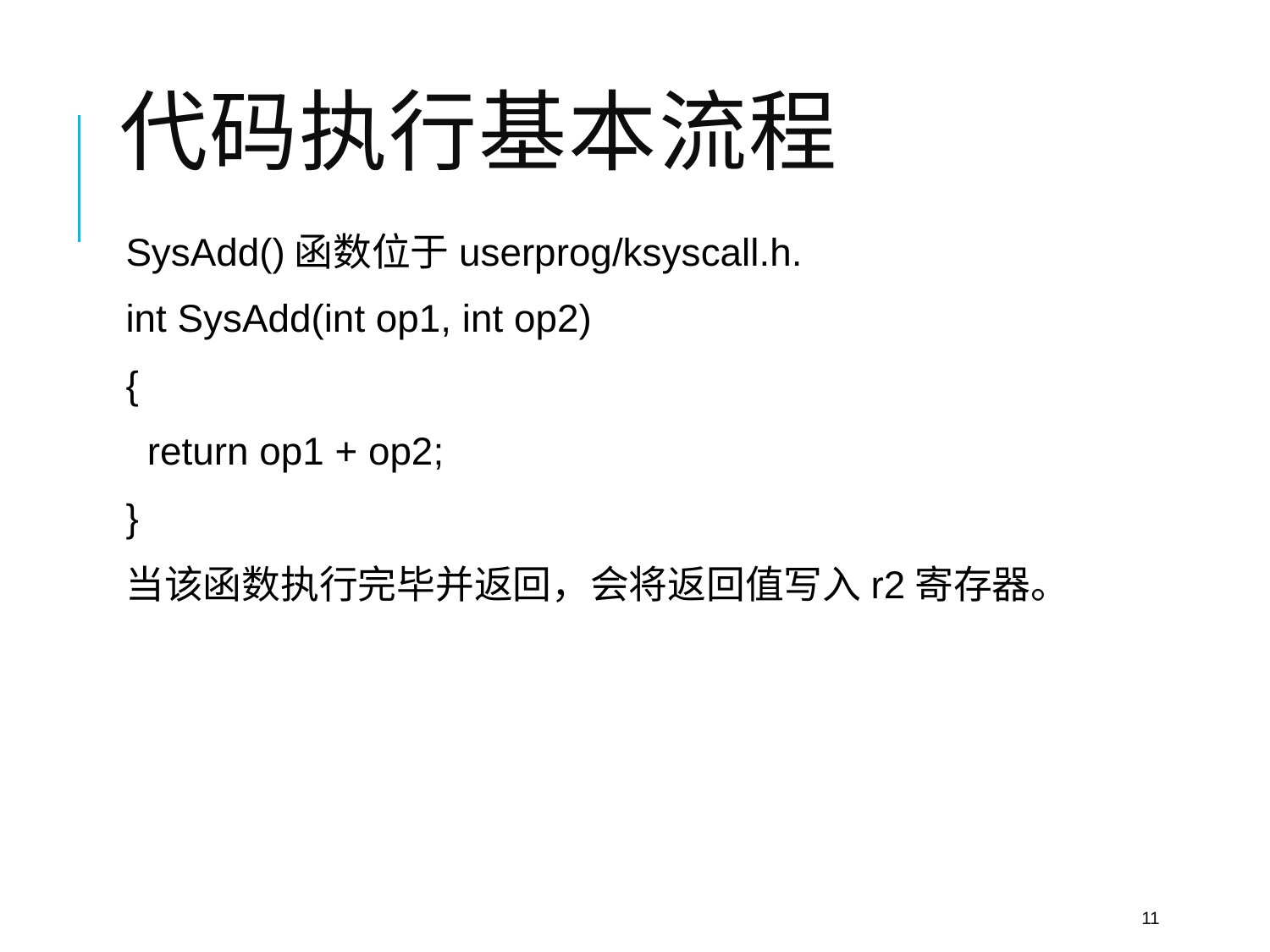

# 代码执行基本流程
SysAdd()函数位于userprog/ksyscall.h.
int SysAdd(int op1, int op2)
{
  return op1 + op2;
}
当该函数执行完毕并返回，会将返回值写入r2寄存器。

11